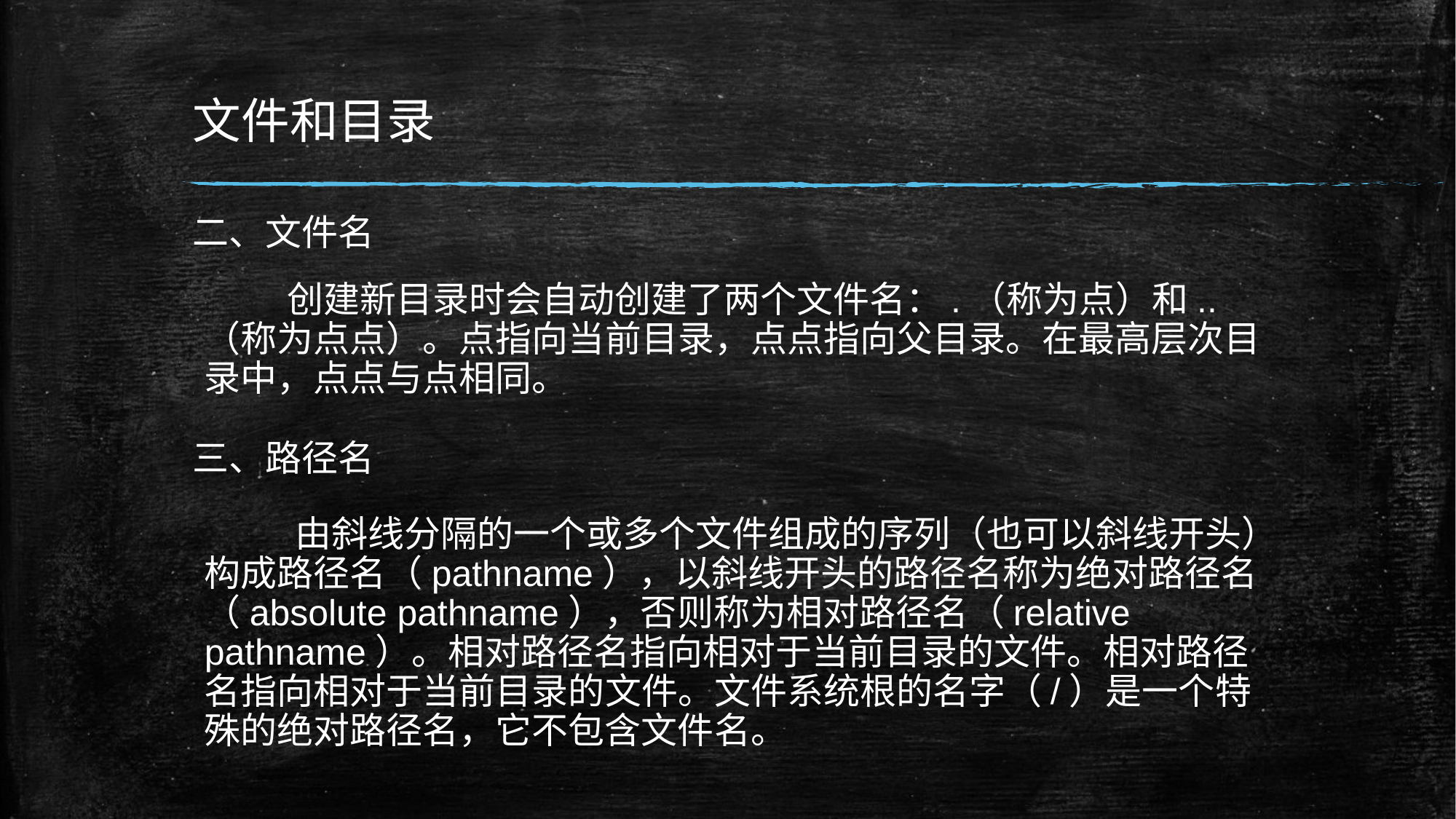

# 文件和目录
二、文件名
         创建新目录时会自动创建了两个文件名：.（称为点）和..（称为点点）。点指向当前目录，点点指向父目录。在最高层次目录中，点点与点相同。

三、路径名
          由斜线分隔的一个或多个文件组成的序列（也可以斜线开头）构成路径名（pathname），以斜线开头的路径名称为绝对路径名（absolute pathname），否则称为相对路径名（relative pathname）。相对路径名指向相对于当前目录的文件。相对路径名指向相对于当前目录的文件。文件系统根的名字（/）是一个特殊的绝对路径名，它不包含文件名。